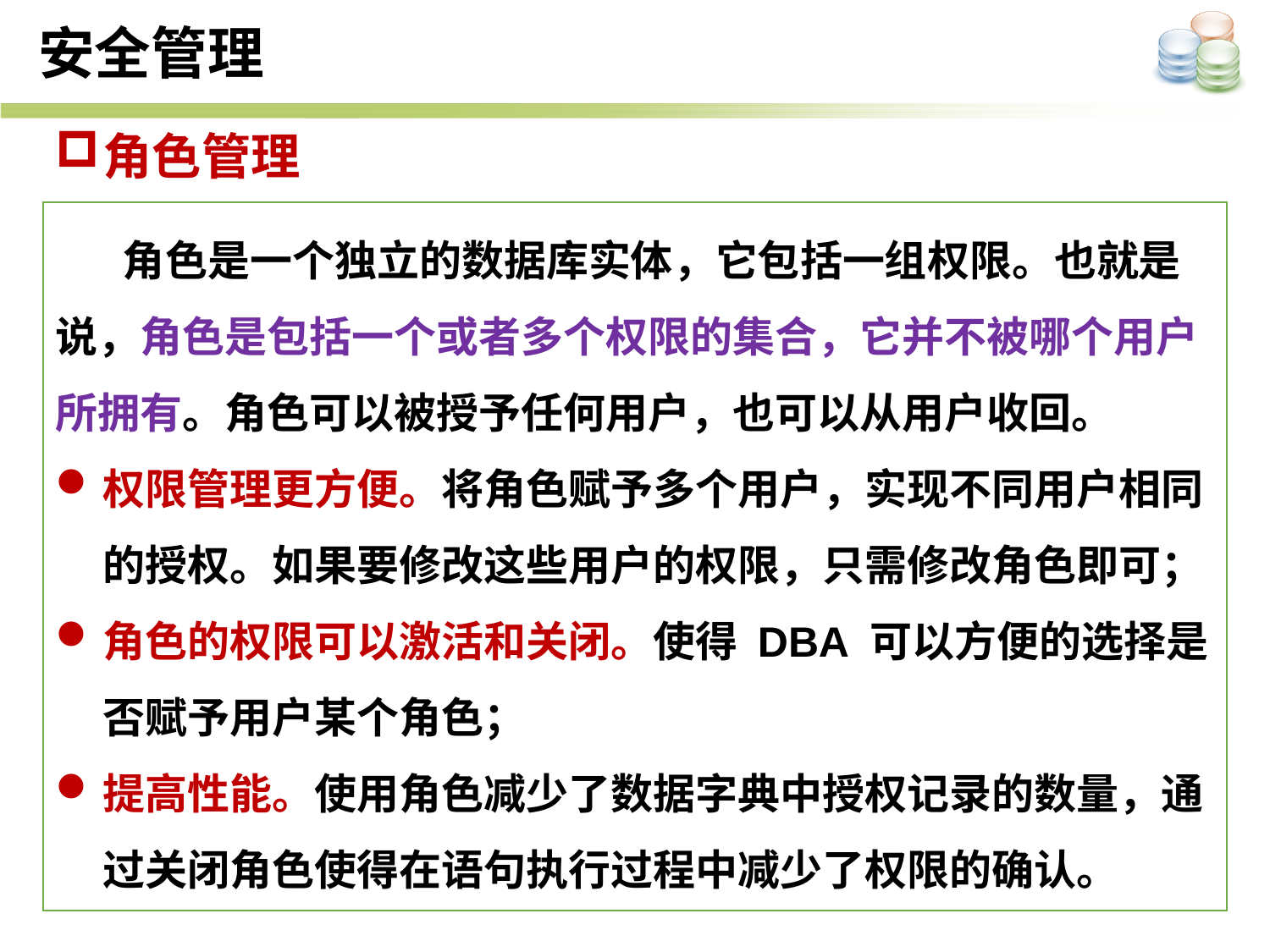

安全管理
角色管理
      角色是一个独立的数据库实体，它包括一组权限。也就是说，角色是包括一个或者多个权限的集合，它并不被哪个用户所拥有。角色可以被授予任何用户，也可以从用户收回。
权限管理更方便。将角色赋予多个用户，实现不同用户相同的授权。如果要修改这些用户的权限，只需修改角色即可；
角色的权限可以激活和关闭。使得 DBA 可以方便的选择是否赋予用户某个角色；
提高性能。使用角色减少了数据字典中授权记录的数量，通过关闭角色使得在语句执行过程中减少了权限的确认。
28